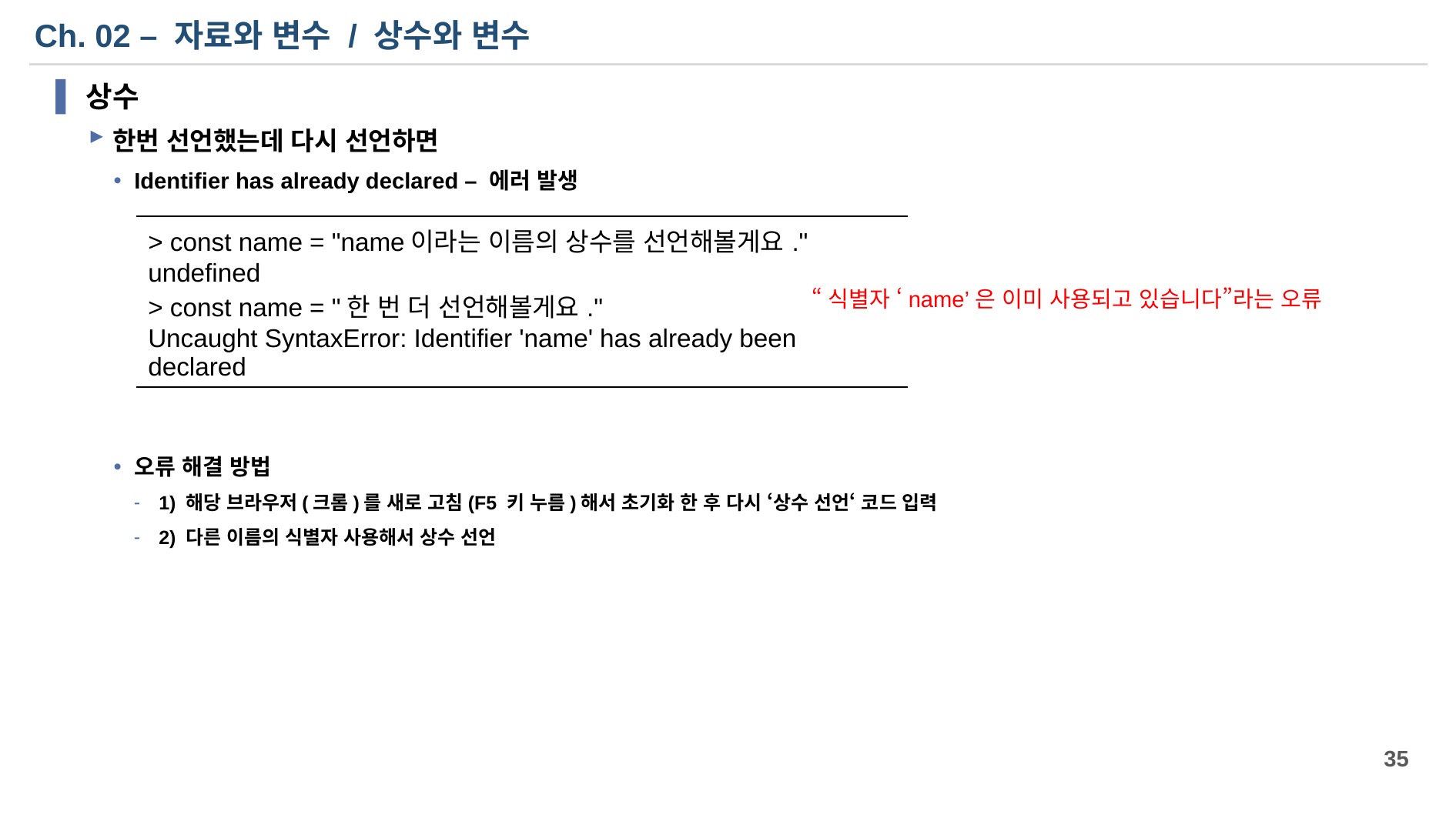

# Ch. 02 – 자료와 변수 / 상수와 변수
상수
한번 선언했는데 다시 선언하면
Identifier has already declared – 에러 발생

오류 해결 방법
1) 해당 브라우저(크롬)를 새로 고침(F5 키 누름)해서 초기화 한 후 다시 ‘상수 선언‘ 코드 입력
2) 다른 이름의 식별자 사용해서 상수 선언

| > const name = "name이라는 이름의 상수를 선언해볼게요." undefined > const name = "한 번 더 선언해볼게요." Uncaught SyntaxError: Identifier 'name' has already been declared |
| --- |
“식별자 ‘name’은 이미 사용되고 있습니다”라는 오류
35